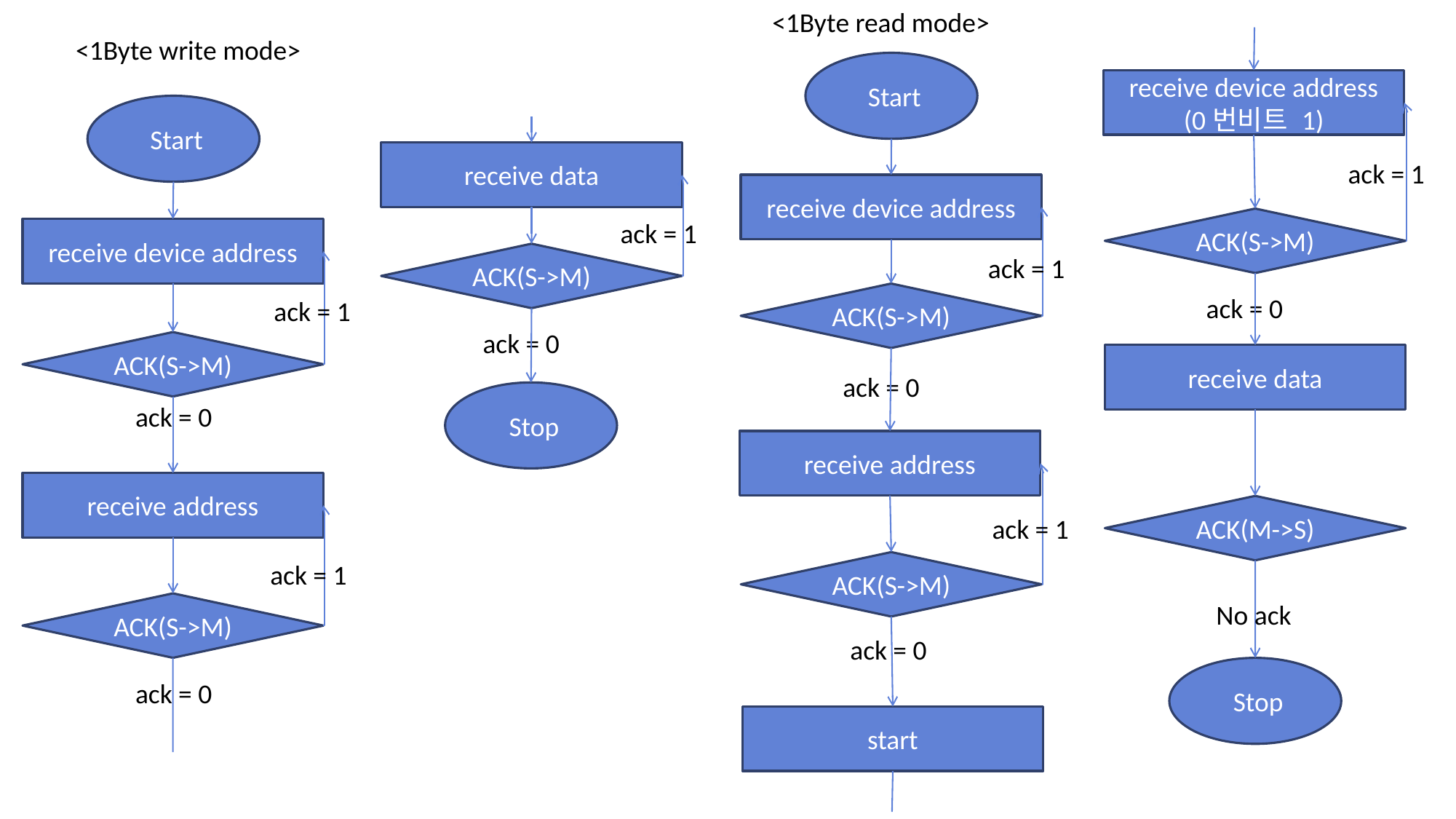

<1Byte read mode>
<1Byte write mode>
 Start
receive device address
(0번비트 1)
 Start
receive data
ack = 1
receive device address
ACK(S->M)
ack = 1
receive device address
ACK(S->M)
ack = 1
ACK(S->M)
ack = 0
ack = 1
ack = 0
ACK(S->M)
receive data
ack = 0
 Stop
ack = 0
receive address
receive address
ACK(M->S)
ack = 1
ack = 1
ACK(S->M)
No ack
ACK(S->M)
ack = 0
 Stop
ack = 0
start